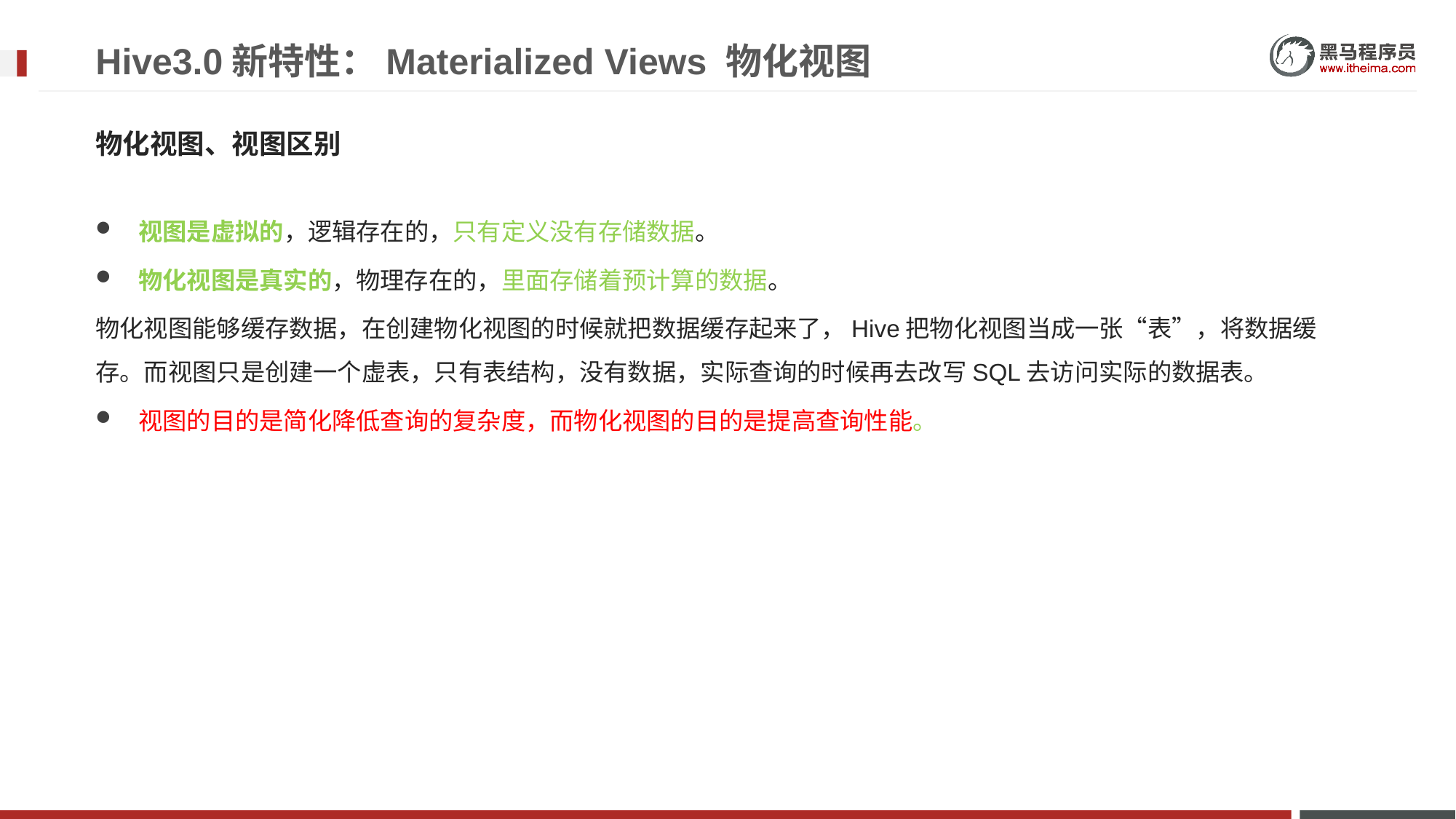

# Hive3.0新特性：Materialized Views 物化视图
物化视图、视图区别
视图是虚拟的，逻辑存在的，只有定义没有存储数据。
物化视图是真实的，物理存在的，里面存储着预计算的数据。
物化视图能够缓存数据，在创建物化视图的时候就把数据缓存起来了，Hive把物化视图当成一张“表”，将数据缓存。而视图只是创建一个虚表，只有表结构，没有数据，实际查询的时候再去改写SQL去访问实际的数据表。
视图的目的是简化降低查询的复杂度，而物化视图的目的是提高查询性能。